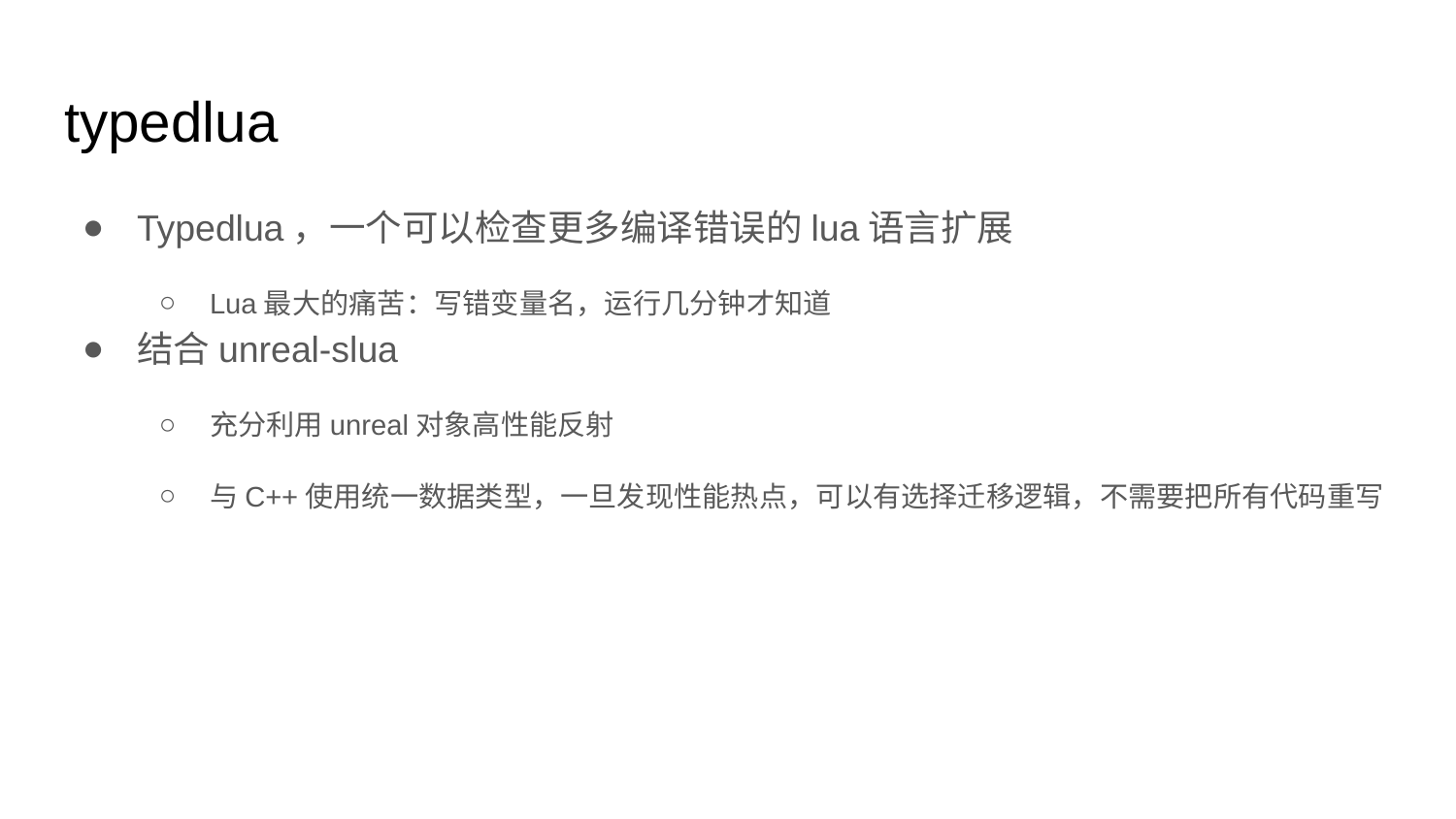

# typedlua
Typedlua，一个可以检查更多编译错误的lua语言扩展
Lua最大的痛苦：写错变量名，运行几分钟才知道
结合unreal-slua
充分利用unreal对象高性能反射
与C++使用统一数据类型，一旦发现性能热点，可以有选择迁移逻辑，不需要把所有代码重写